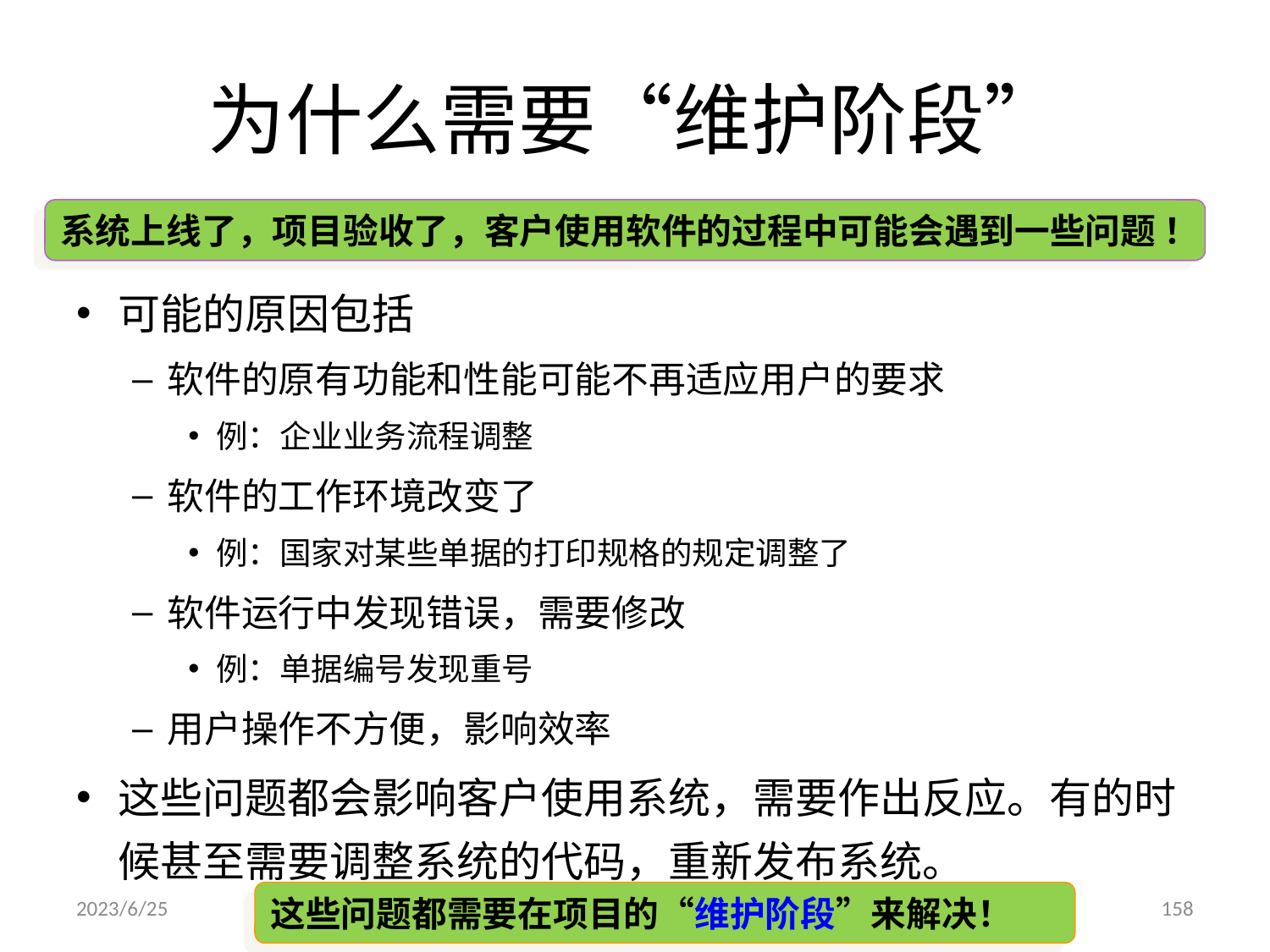

# 为什么需要“维护阶段”
系统上线了，项目验收了，客户使用软件的过程中可能会遇到一些问题 ！
可能的原因包括
软件的原有功能和性能可能不再适应用户的要求
例：企业业务流程调整
软件的工作环境改变了
例：国家对某些单据的打印规格的规定调整了
软件运行中发现错误，需要修改
例：单据编号发现重号
用户操作不方便，影响效率
这些问题都会影响客户使用系统，需要作出反应。有的时候甚至需要调整系统的代码，重新发布系统。
这些问题都需要在项目的“维护阶段”来解决！
2023/6/25
软件项目开发流程检视
158